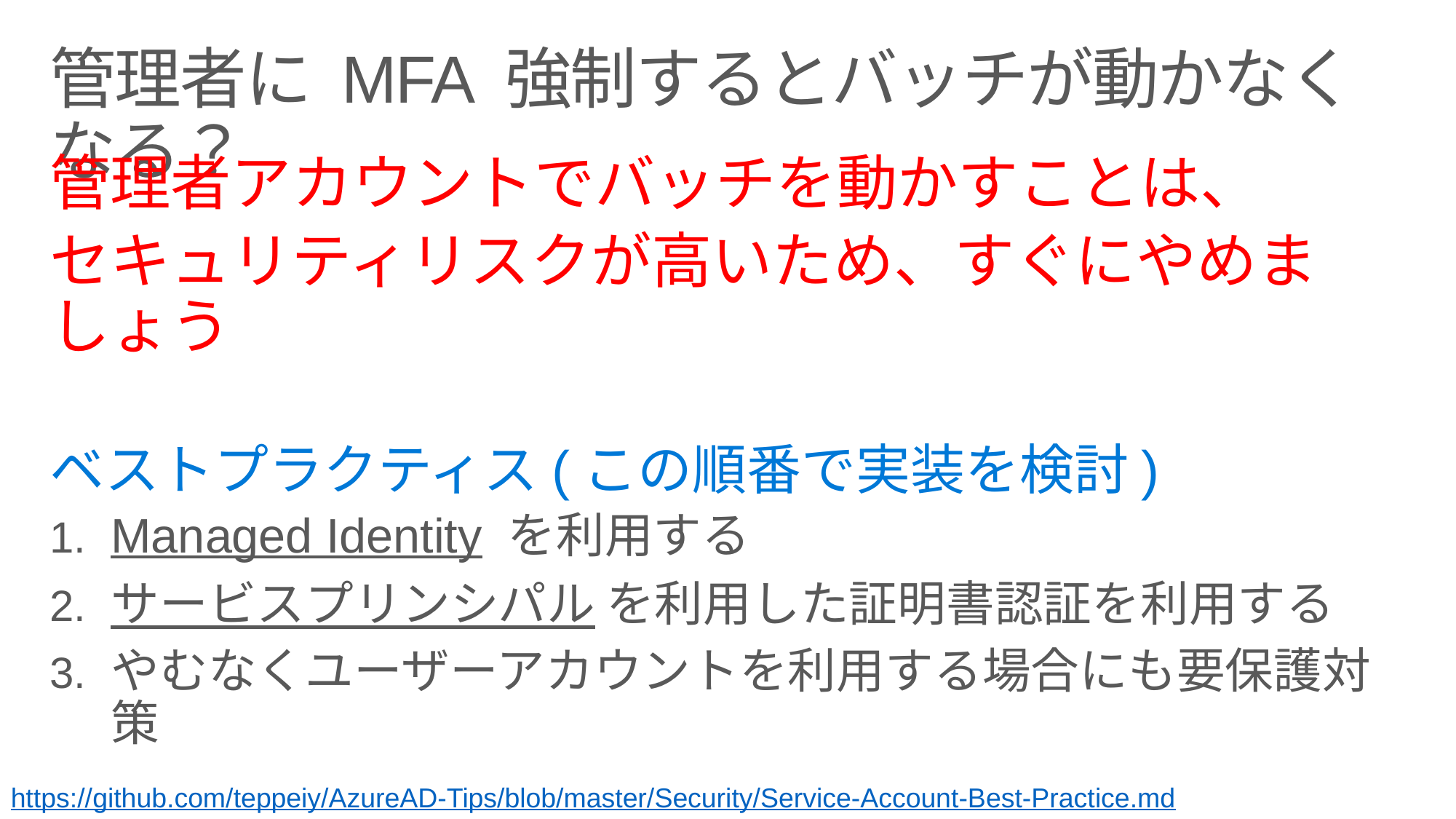

# 管理者に MFA 強制するとバッチが動かなくなる？
管理者アカウントでバッチを動かすことは、
セキュリティリスクが高いため、すぐにやめましょう

ベストプラクティス(この順番で実装を検討)
Managed Identity を利用する
サービスプリンシパル を利用した証明書認証を利用する
やむなくユーザーアカウントを利用する場合にも要保護対策
https://github.com/teppeiy/AzureAD-Tips/blob/master/Security/Service-Account-Best-Practice.md